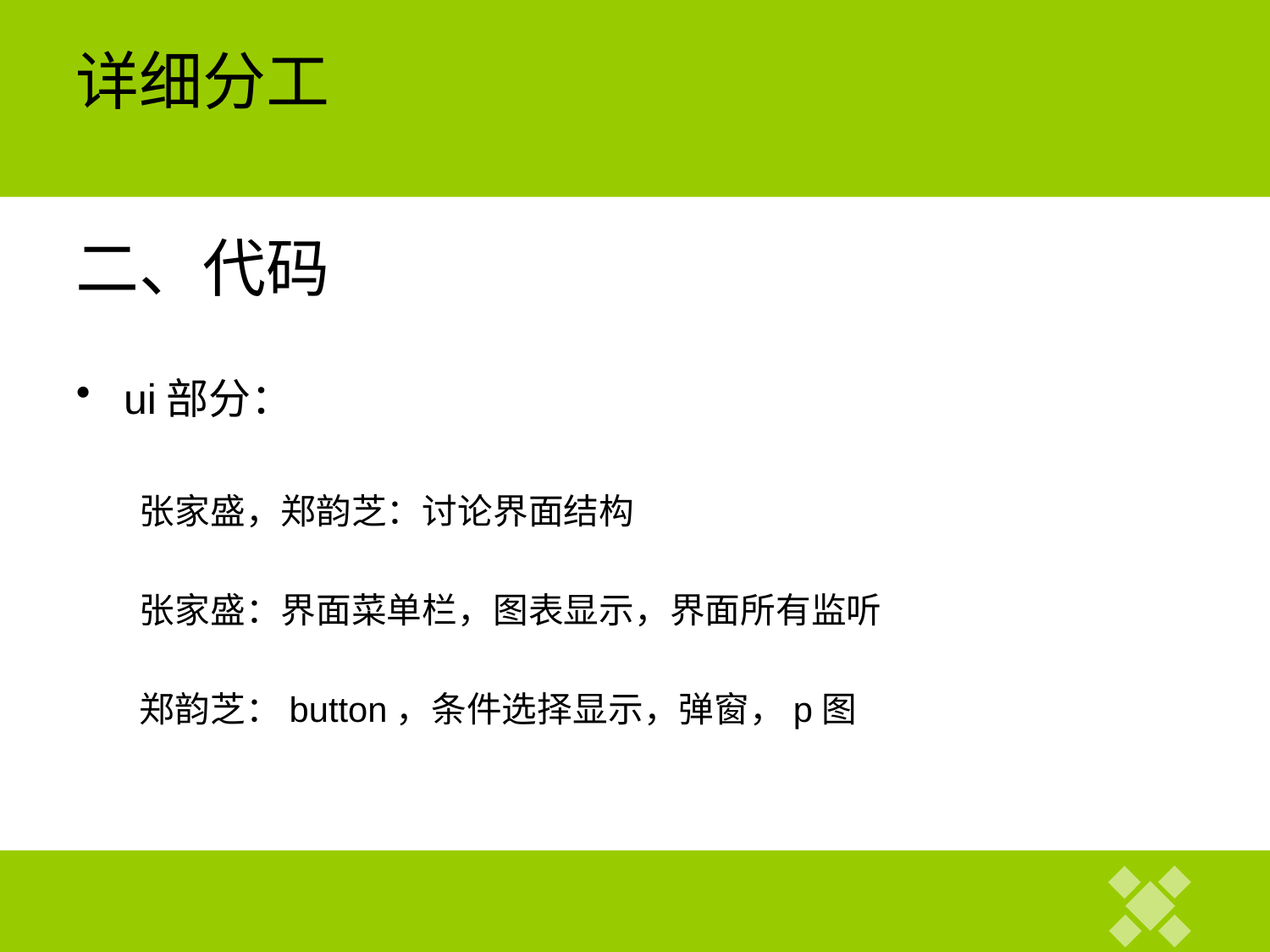

# 详细分工

二、代码

ui部分：

	张家盛，郑韵芝：讨论界面结构

	张家盛：界面菜单栏，图表显示，界面所有监听

	郑韵芝：button，条件选择显示，弹窗，p图